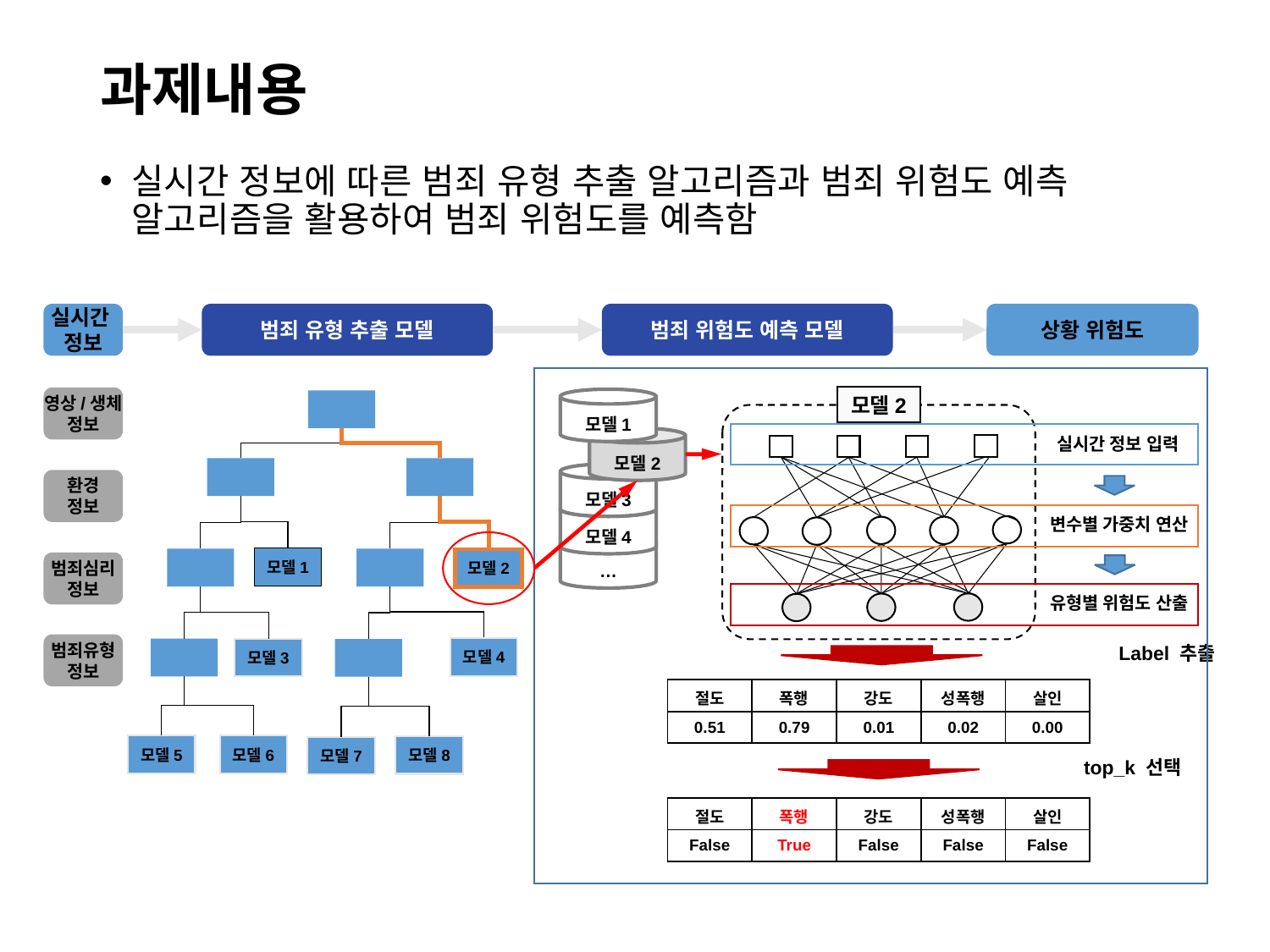

# 과제내용
실시간 정보에 따른 범죄 유형 추출 알고리즘과 범죄 위험도 예측 알고리즘을 활용하여 범죄 위험도를 예측함
실시간
정보
범죄 유형 추출 모델
범죄 위험도 예측 모델
상황 위험도

모델2
영상/생체
정보
환경
정보
범죄심리
정보
범죄유형
정보
모델1

실시간 정보 입력
모델2

모델3

모델4

변수별 가중치 연산

…
모델1

모델2

유형별 위험도 산출

모델4

모델3

		Label 추출
| 절도 | 폭행 | 강도 | 성폭행 | 살인 |
| --- | --- | --- | --- | --- |
| 0.51 | 0.79 | 0.01 | 0.02 | 0.00 |
모델5
모델6
모델8
모델7
				top_k 선택
| 절도 | 폭행 | 강도 | 성폭행 | 살인 |
| --- | --- | --- | --- | --- |
| False | True | False | False | False |